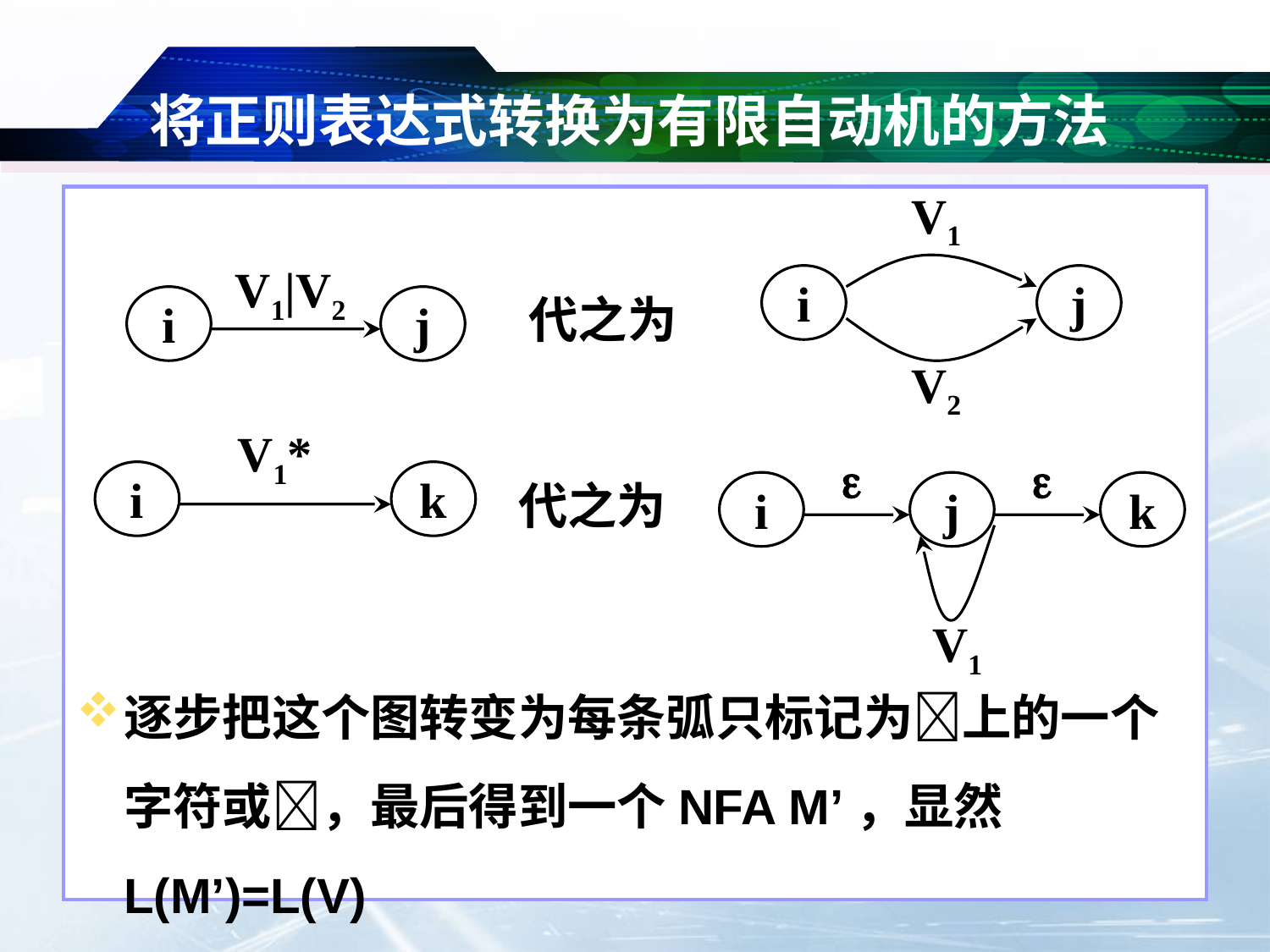

# 将正则表达式转换为有限自动机的方法
V1

i
j

V2

逐步把这个图转变为每条弧只标记为Σ上的一个字符或ε，最后得到一个NFA M’，显然L(M’)=L(V)
V1|V2
i
j

代之为
V1*
i
k

ε
ε
i
j
k

V1
代之为